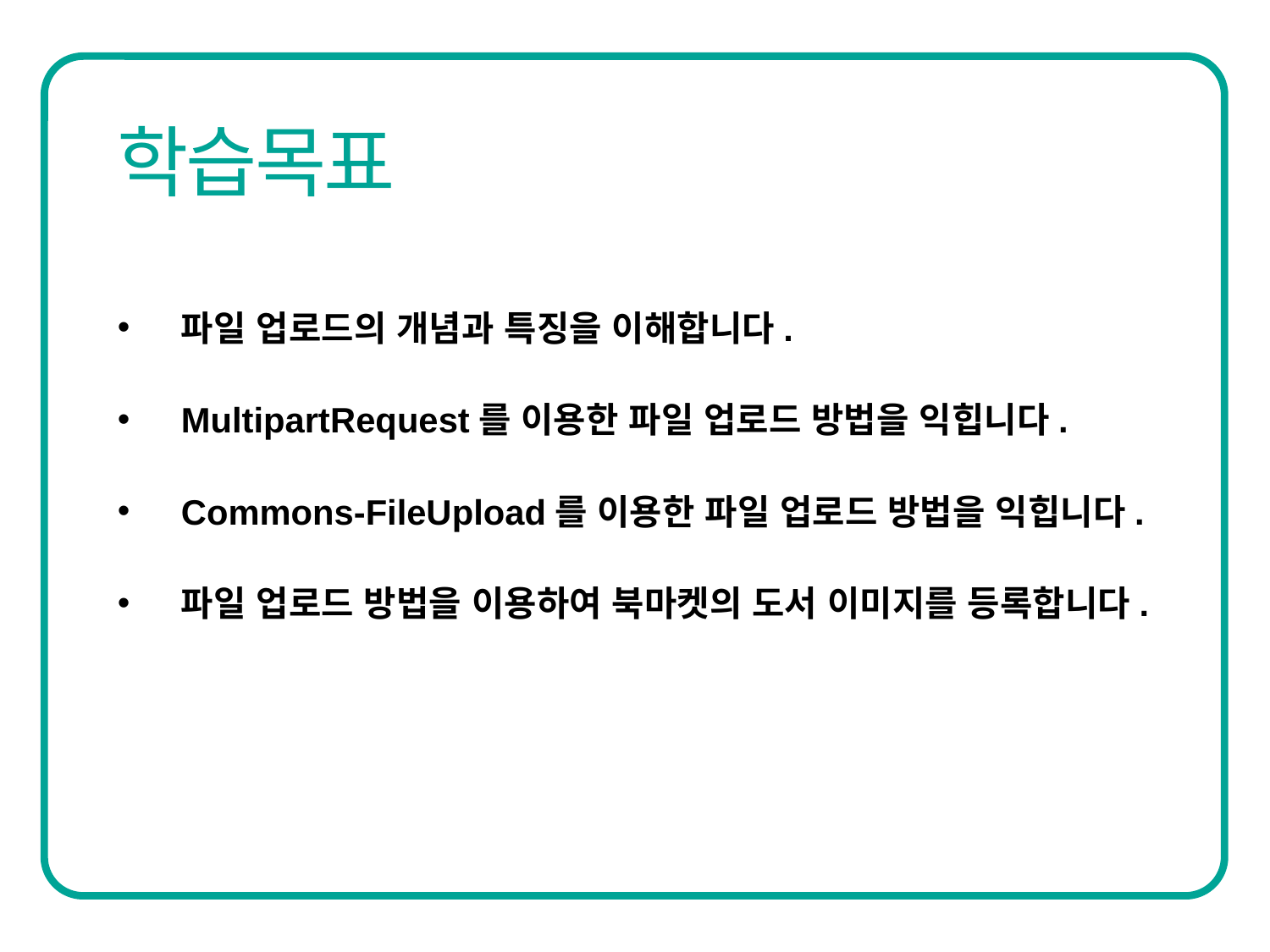

파일 업로드의 개념과 특징을 이해합니다.
MultipartRequest를 이용한 파일 업로드 방법을 익힙니다.
Commons-FileUpload를 이용한 파일 업로드 방법을 익힙니다.
파일 업로드 방법을 이용하여 북마켓의 도서 이미지를 등록합니다.